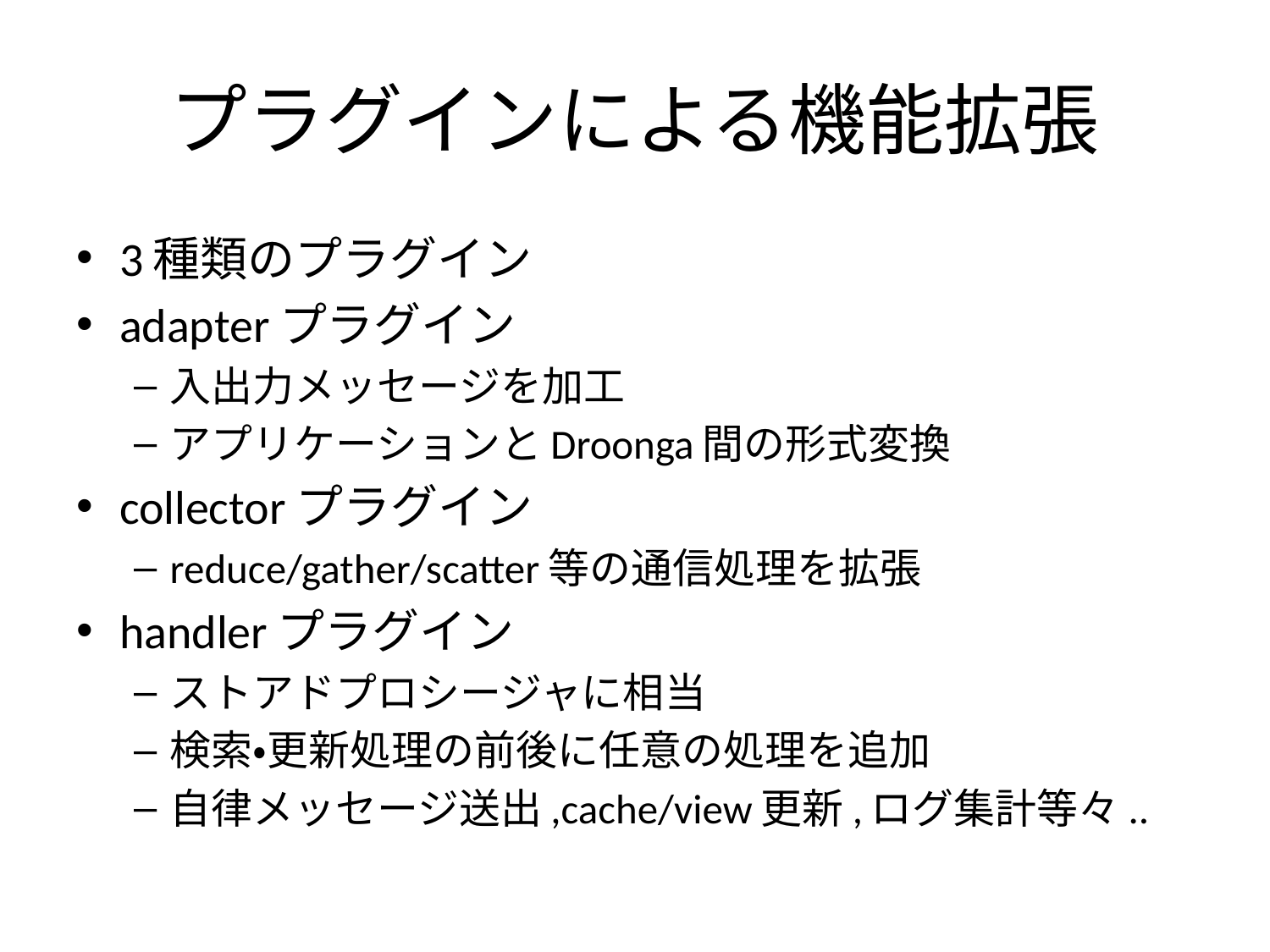

# プラグインによる機能拡張
3種類のプラグイン
adapterプラグイン
入出力メッセージを加工
アプリケーションとDroonga間の形式変換
collectorプラグイン
reduce/gather/scatter等の通信処理を拡張
handlerプラグイン
ストアドプロシージャに相当
検索・更新処理の前後に任意の処理を追加
自律メッセージ送出,cache/view更新,ログ集計等々..